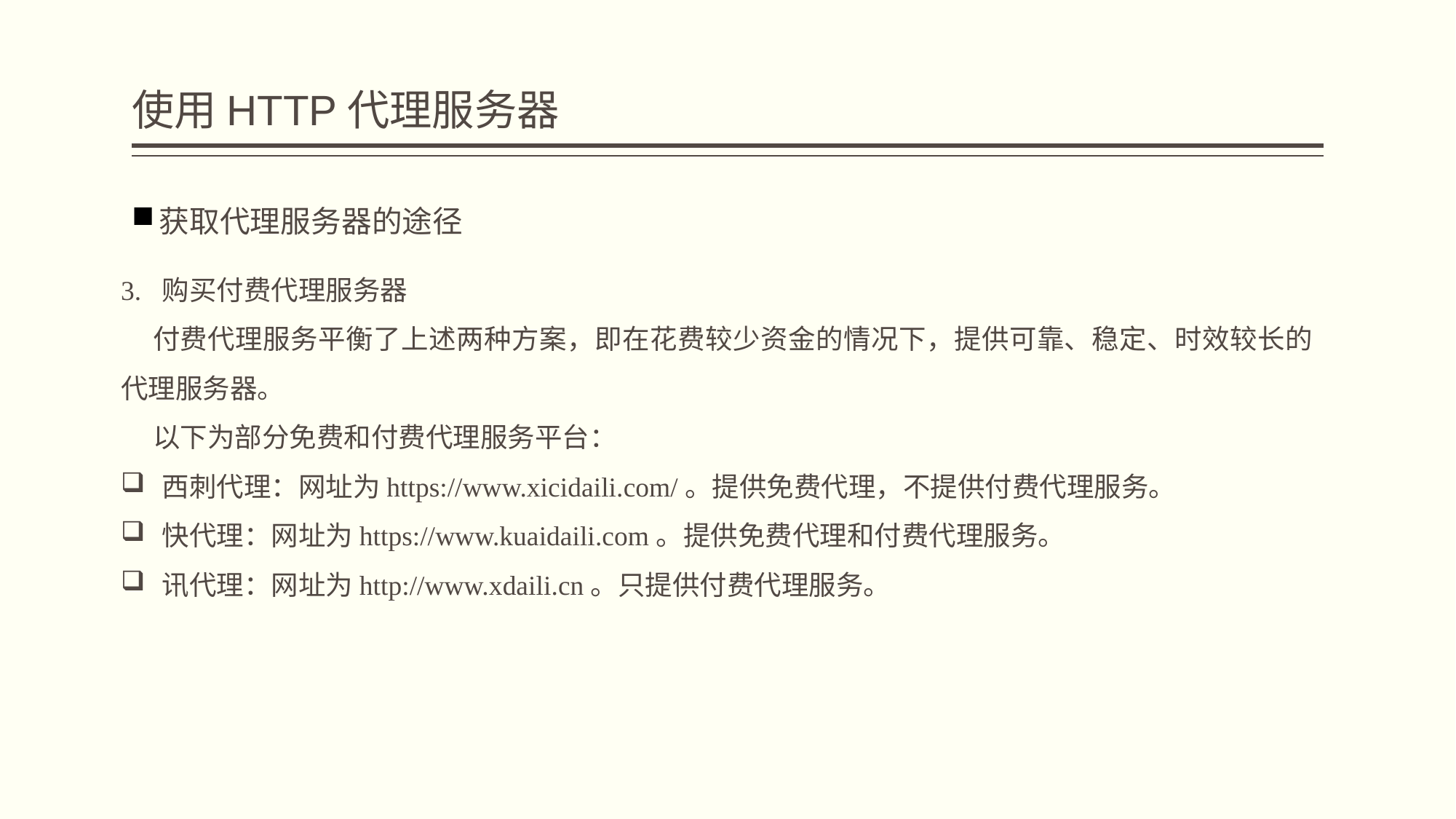

# 使用HTTP代理服务器
获取代理服务器的途径
3.  购买付费代理服务器
付费代理服务平衡了上述两种方案，即在花费较少资金的情况下，提供可靠、稳定、时效较长的代理服务器。
以下为部分免费和付费代理服务平台：
西刺代理：网址为https://www.xicidaili.com/。提供免费代理，不提供付费代理服务。
快代理：网址为https://www.kuaidaili.com。提供免费代理和付费代理服务。
讯代理：网址为http://www.xdaili.cn。只提供付费代理服务。